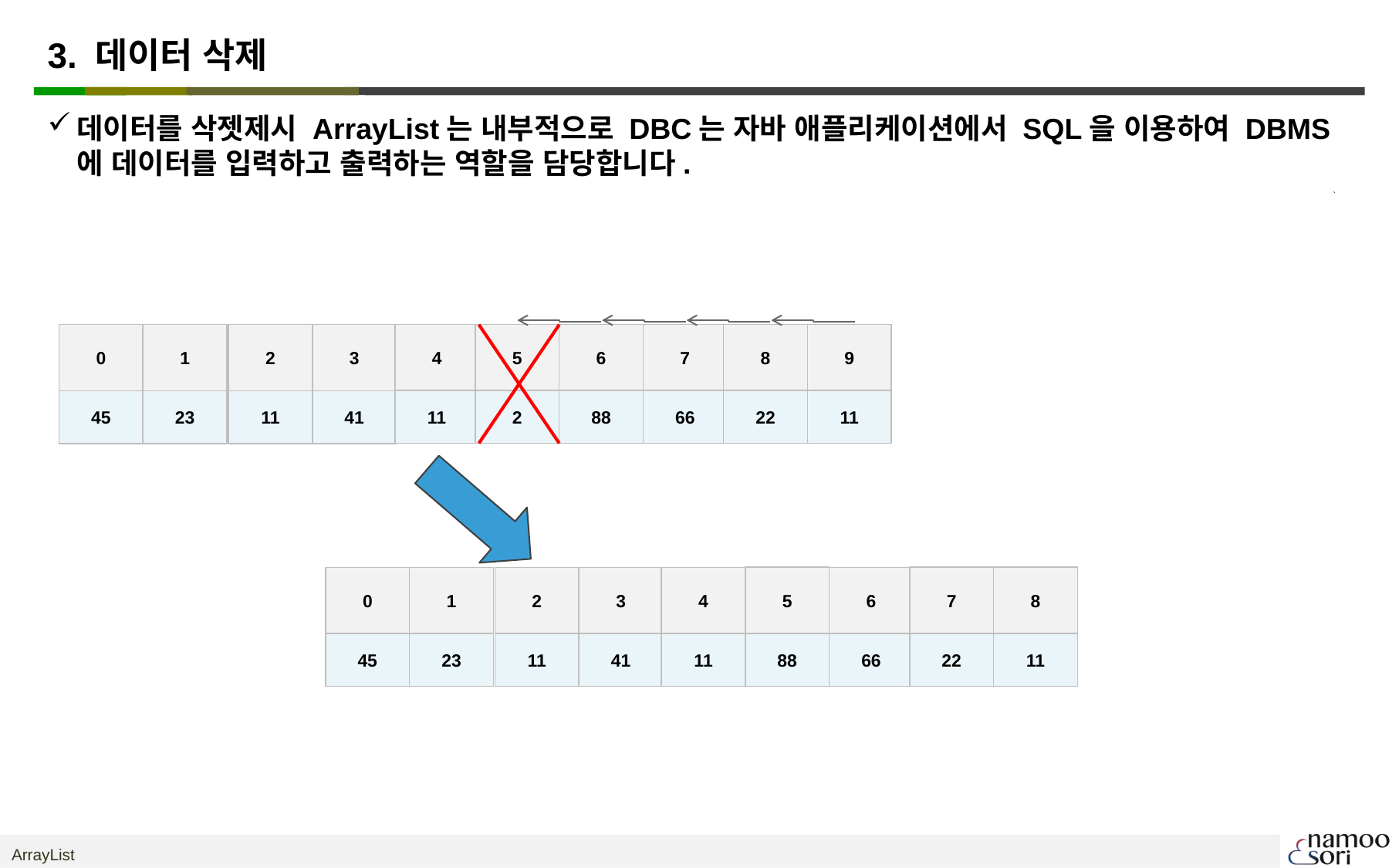

# 3. 데이터 삭제
데이터를 삭젯제시 ArrayList는 내부적으로 DBC는 자바 애플리케이션에서 SQL을 이용하여 DBMS에 데이터를 입력하고 출력하는 역할을 담당합니다.
5
6
8
9
0
1
2
3
4
7
11
2
88
66
22
11
45
23
11
41

5
7
8
6
0
1
2
3
4
88
66
22
11
11
45
23
11
41